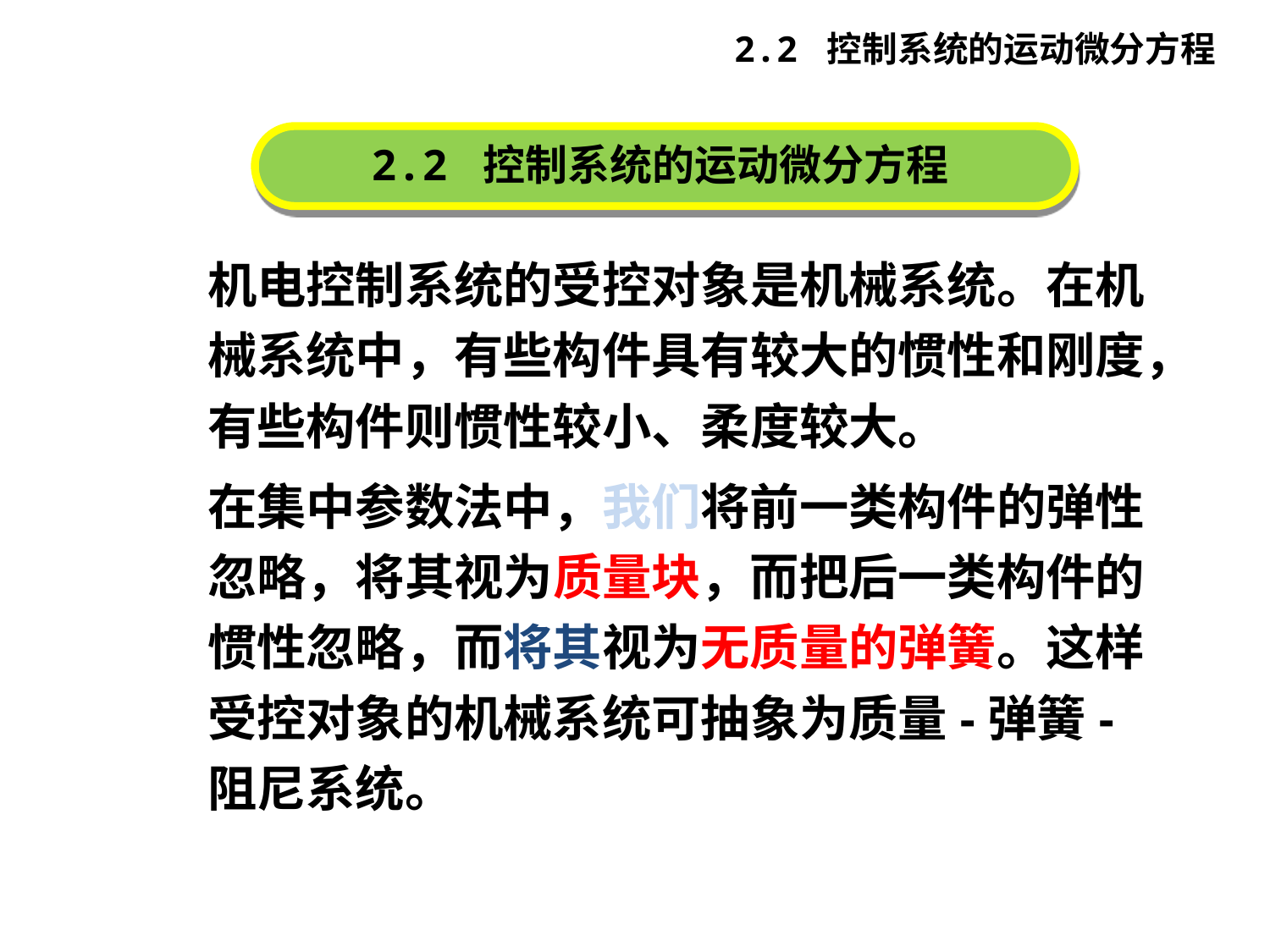

2.2 控制系统的运动微分方程

2.2 控制系统的运动微分方程
机电控制系统的受控对象是机械系统。在机械系统中，有些构件具有较大的惯性和刚度，有些构件则惯性较小、柔度较大。
在集中参数法中，我们将前一类构件的弹性忽略，将其视为质量块，而把后一类构件的惯性忽略，而将其视为无质量的弹簧。这样受控对象的机械系统可抽象为质量-弹簧-阻尼系统。
192
10